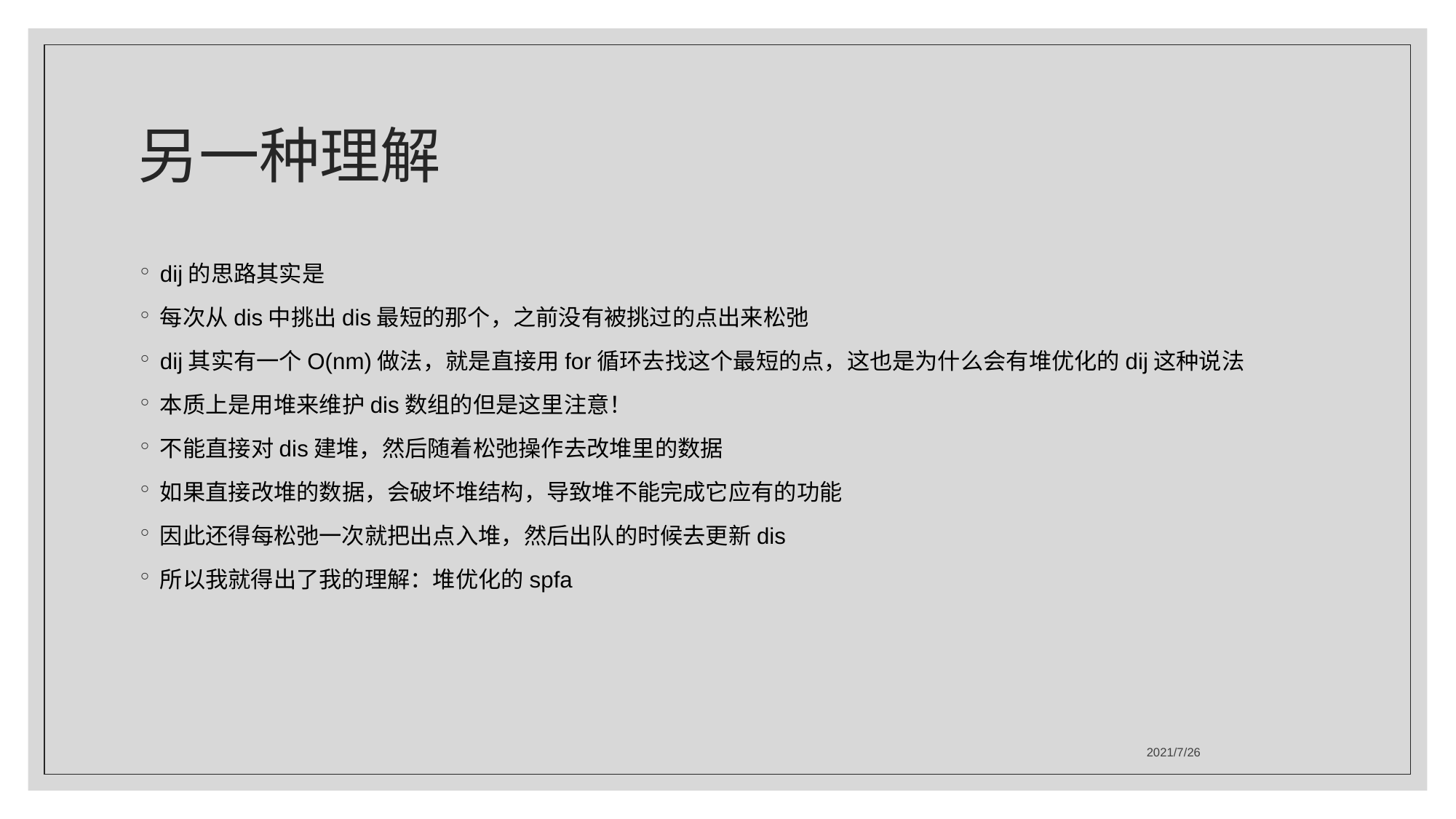

# 另一种理解
dij的思路其实是
每次从dis中挑出dis最短的那个，之前没有被挑过的点出来松弛
dij其实有一个O(nm)做法，就是直接用for循环去找这个最短的点，这也是为什么会有堆优化的dij这种说法
本质上是用堆来维护dis数组的但是这里注意！
不能直接对dis建堆，然后随着松弛操作去改堆里的数据
如果直接改堆的数据，会破坏堆结构，导致堆不能完成它应有的功能
因此还得每松弛一次就把出点入堆，然后出队的时候去更新dis
所以我就得出了我的理解：堆优化的spfa
2021/7/26